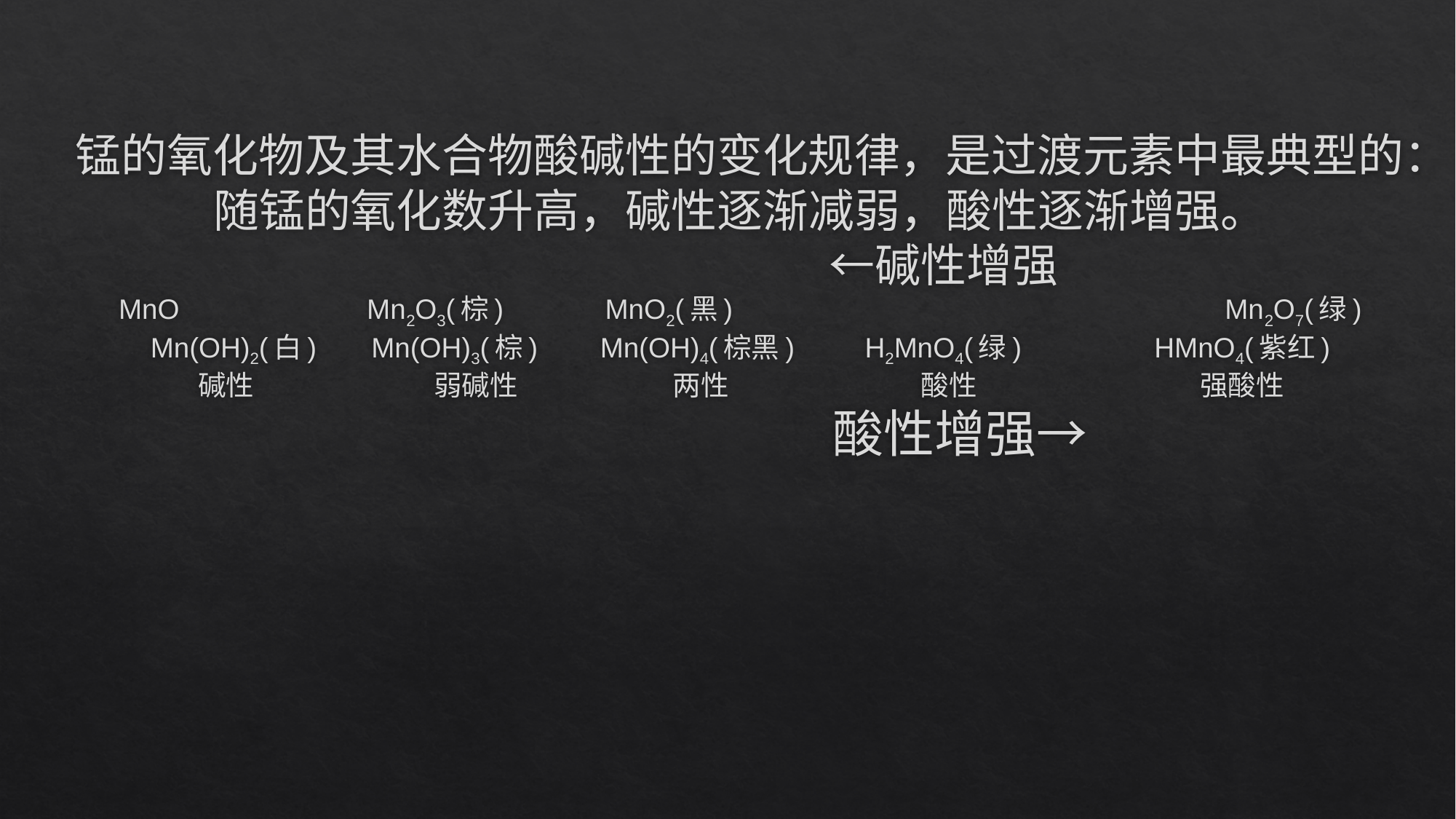

# 锰的氧化物及其水合物酸碱性的变化规律，是过渡元素中最典型的：随锰的氧化数升高，碱性逐渐减弱，酸性逐渐增强。 ←碱性增强 MnO                        Mn2O3(棕)             MnO2(黑)                                                               Mn2O7(绿) Mn(OH)2(白)       Mn(OH)3(棕)        Mn(OH)4(棕黑)         H2MnO4(绿)                 HMnO4(紫红) 碱性                             弱碱性                         两性                               酸性                                    强酸性 酸性增强→